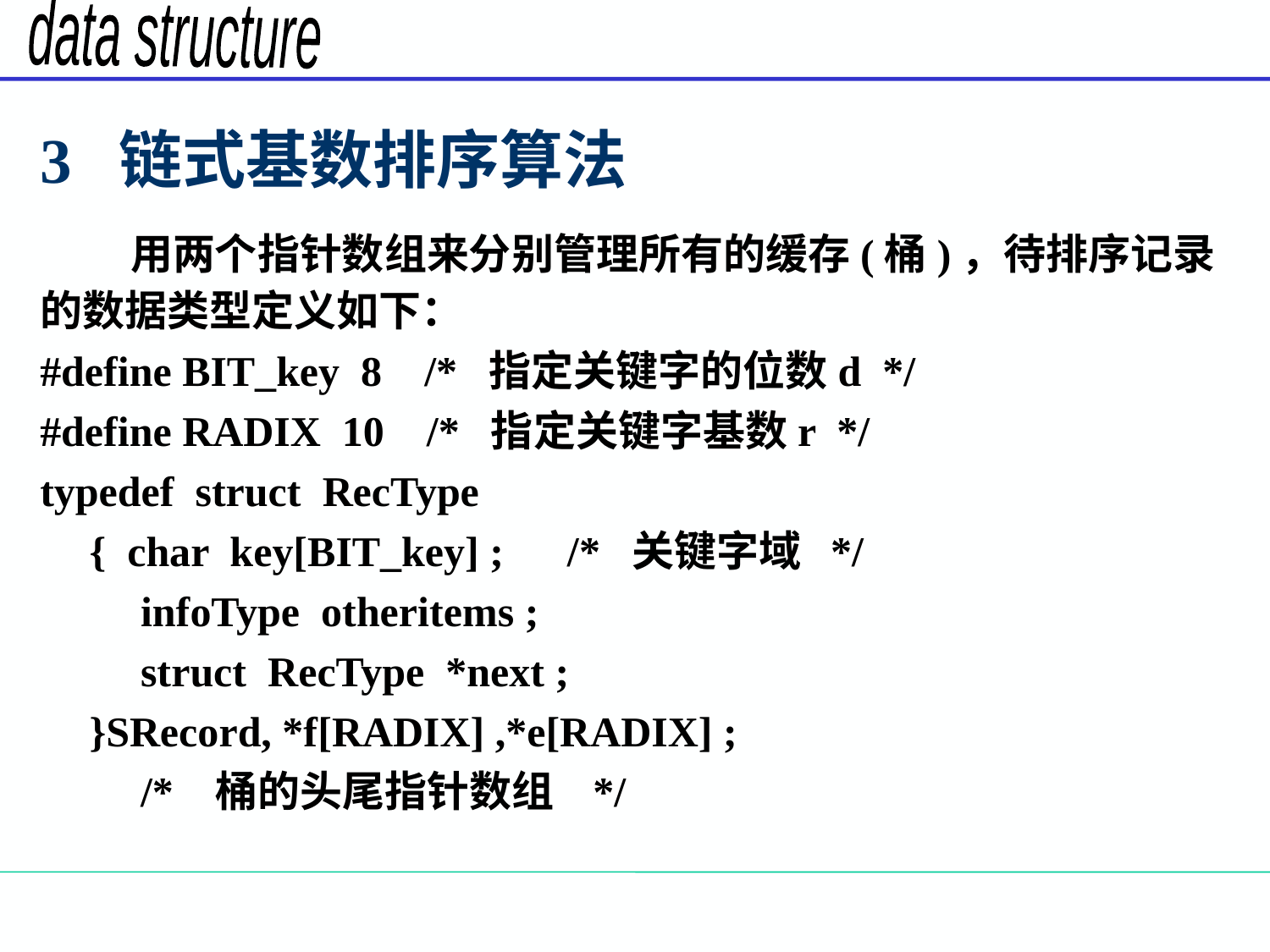

3  链式基数排序算法
       用两个指针数组来分别管理所有的缓存(桶)，待排序记录的数据类型定义如下：
#define BIT_key  8    /*  指定关键字的位数d  */
#define RADIX  10    /*  指定关键字基数r  */
typedef  struct  RecType
{  char  key[BIT_key] ;      /*  关键字域  */
infoType  otheritems ;
struct  RecType  *next ;
}SRecord, *f[RADIX] ,*e[RADIX] ;
/*   桶的头尾指针数组   */